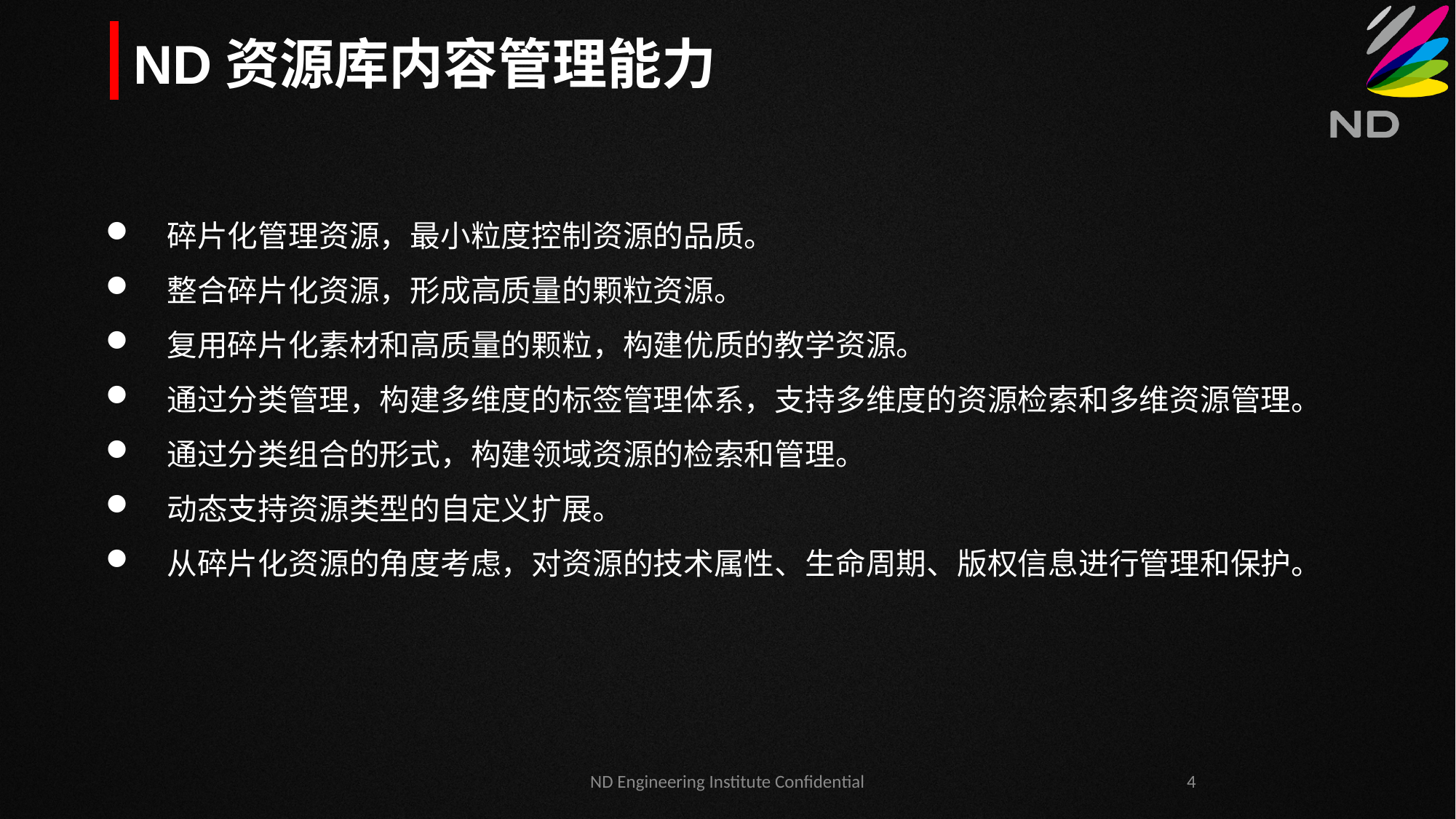

ND资源库内容管理能力
碎片化管理资源，最小粒度控制资源的品质。
整合碎片化资源，形成高质量的颗粒资源。
复用碎片化素材和高质量的颗粒，构建优质的教学资源。
通过分类管理，构建多维度的标签管理体系，支持多维度的资源检索和多维资源管理。
通过分类组合的形式，构建领域资源的检索和管理。
动态支持资源类型的自定义扩展。
从碎片化资源的角度考虑，对资源的技术属性、生命周期、版权信息进行管理和保护。
ND Engineering Institute Confidential
4